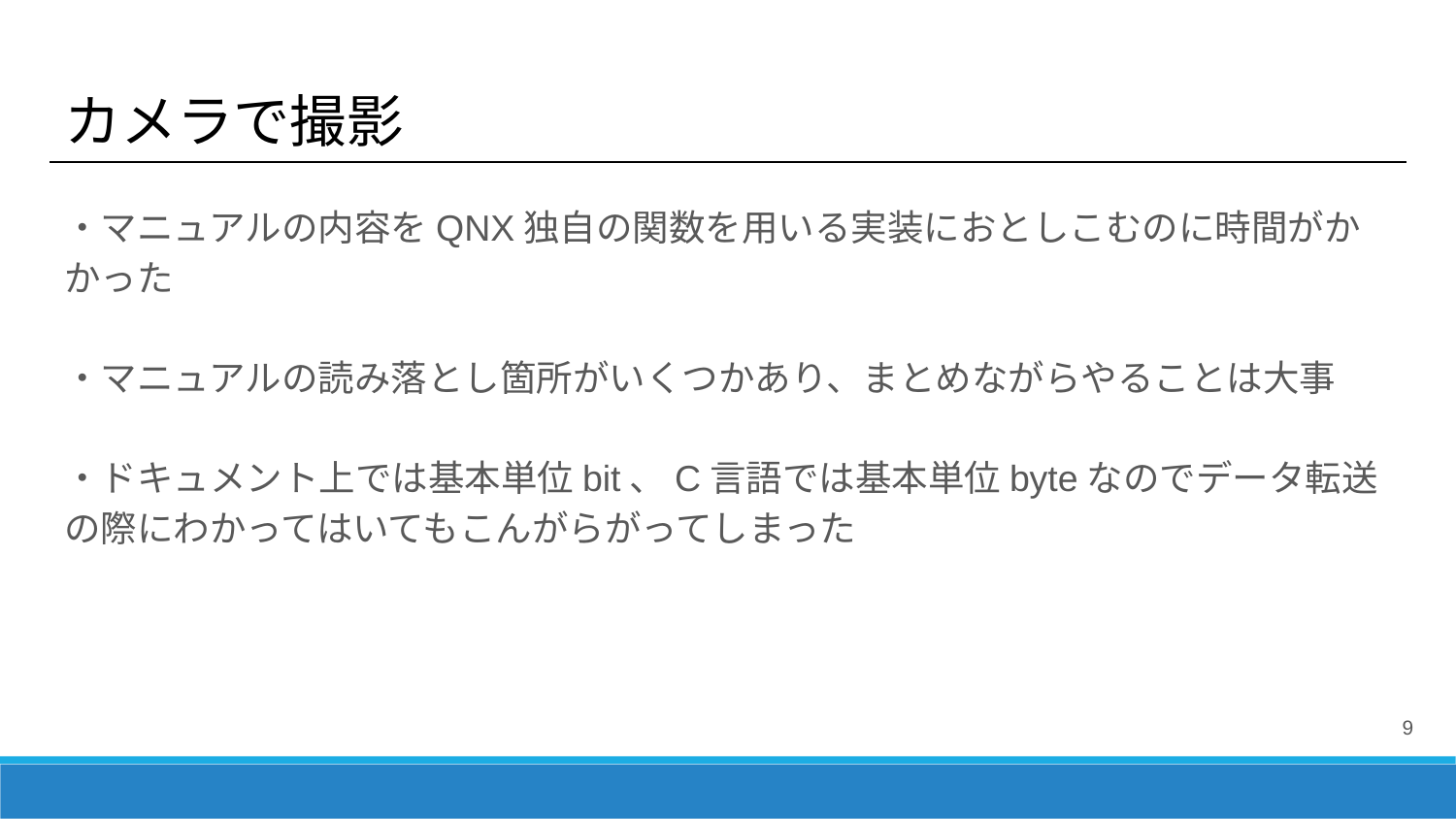

# カメラで撮影
・マニュアルの内容をQNX独自の関数を用いる実装におとしこむのに時間がかかった

・マニュアルの読み落とし箇所がいくつかあり、まとめながらやることは大事

・ドキュメント上では基本単位bit、C言語では基本単位byteなのでデータ転送の際にわかってはいてもこんがらがってしまった
9